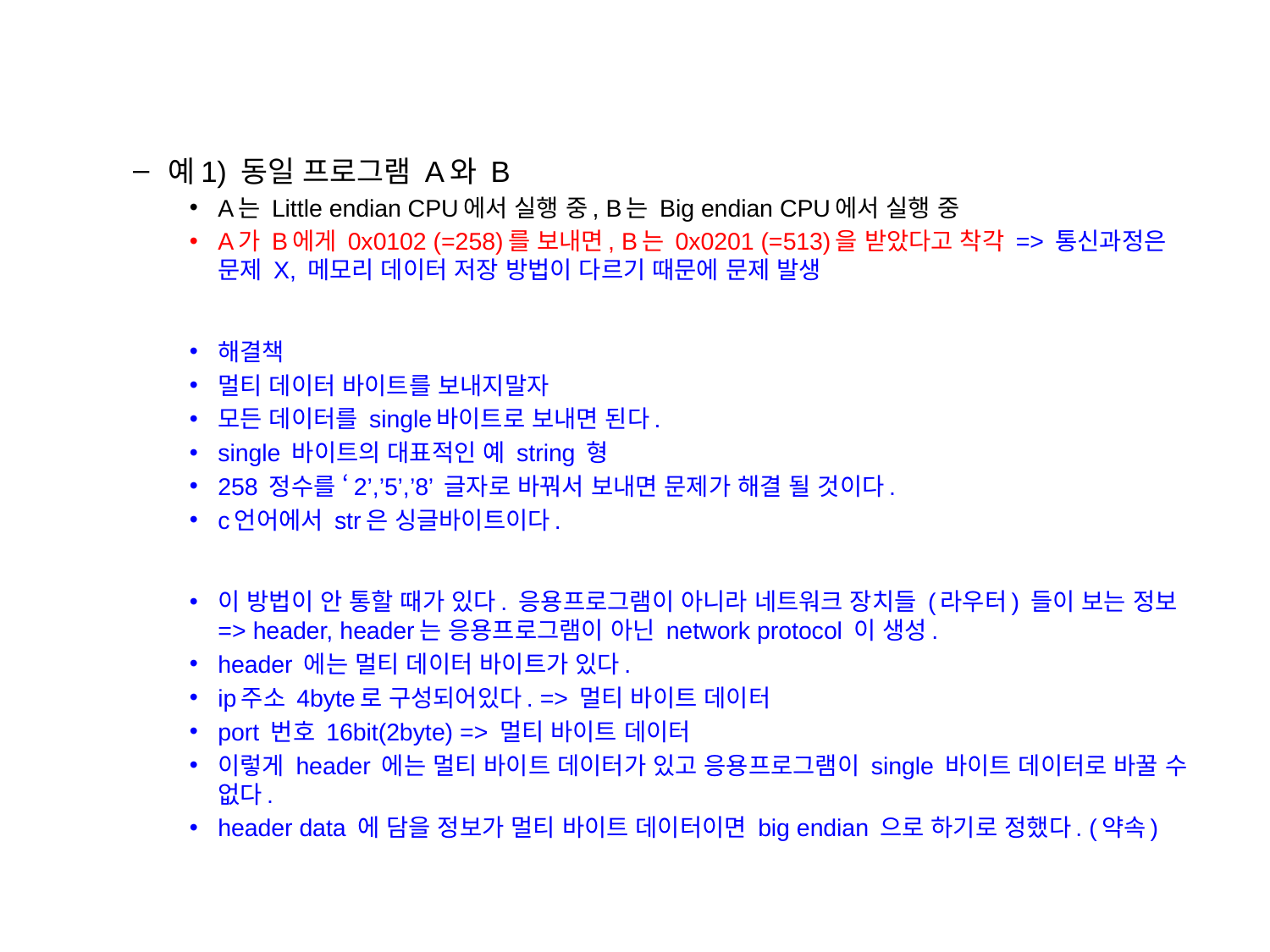

예1) 동일 프로그램 A와 B
A는 Little endian CPU에서 실행 중, B는 Big endian CPU에서 실행 중
A가 B에게 0x0102 (=258)를 보내면, B는 0x0201 (=513)을 받았다고 착각 => 통신과정은 문제 X, 메모리 데이터 저장 방법이 다르기 때문에 문제 발생

해결책
멀티 데이터 바이트를 보내지말자
모든 데이터를 single바이트로 보내면 된다.
single 바이트의 대표적인 예 string 형
258 정수를 ‘2’,’5’,’8’ 글자로 바꿔서 보내면 문제가 해결 될 것이다.
c언어에서 str은 싱글바이트이다.

이 방법이 안 통할 때가 있다. 응용프로그램이 아니라 네트워크 장치들 (라우터) 들이 보는 정보 => header, header는 응용프로그램이 아닌 network protocol 이 생성.
header 에는 멀티 데이터 바이트가 있다.
ip주소 4byte로 구성되어있다. => 멀티 바이트 데이터
port 번호 16bit(2byte) => 멀티 바이트 데이터
이렇게 header 에는 멀티 바이트 데이터가 있고 응용프로그램이 single 바이트 데이터로 바꿀 수 없다.
header data 에 담을 정보가 멀티 바이트 데이터이면 big endian 으로 하기로 정했다. (약속)